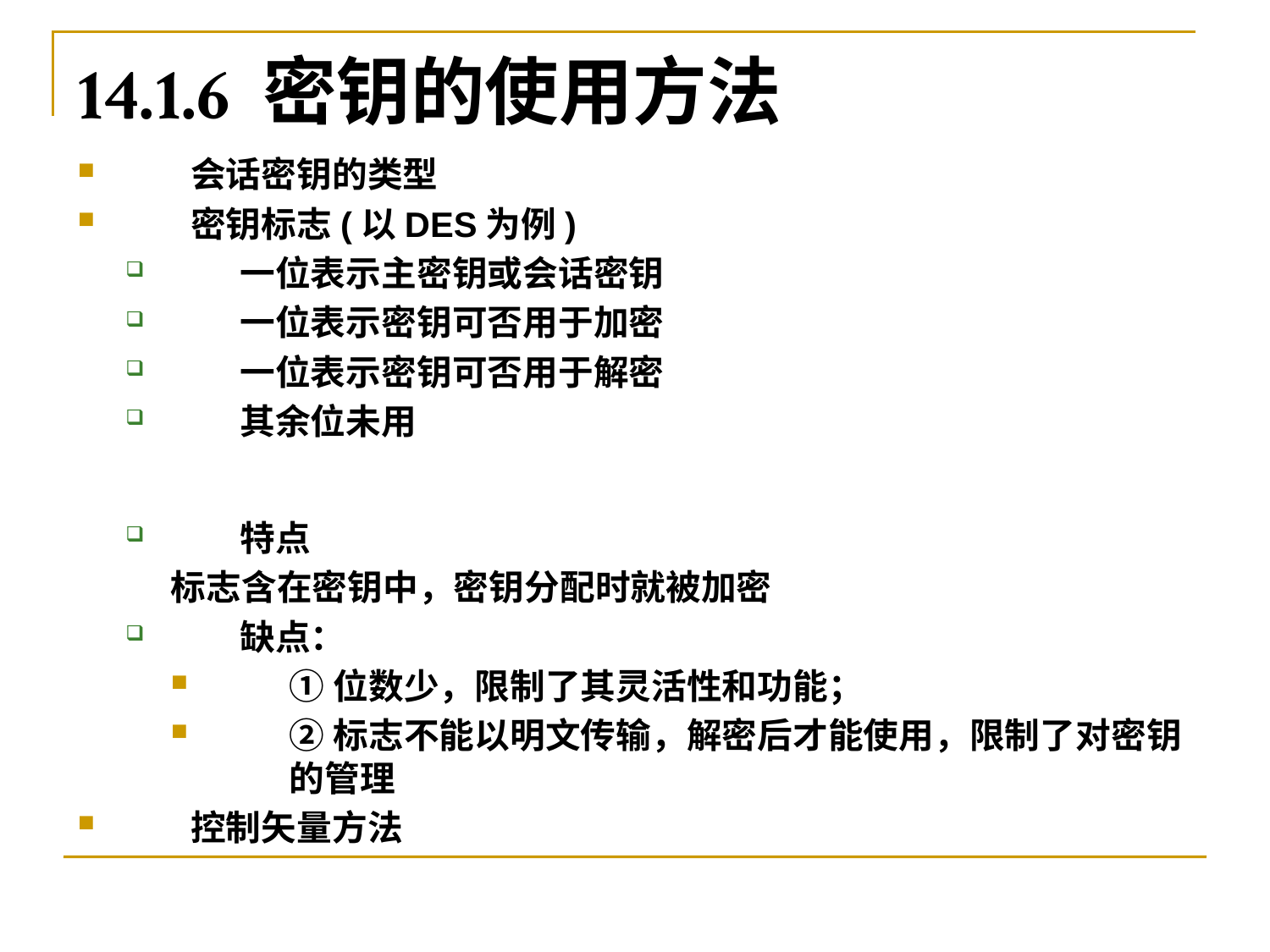

# 14.1.6 密钥的使用方法
会话密钥的类型
密钥标志(以DES为例)
一位表示主密钥或会话密钥
一位表示密钥可否用于加密
一位表示密钥可否用于解密
其余位未用

特点
标志含在密钥中，密钥分配时就被加密
缺点：
①位数少，限制了其灵活性和功能；
②标志不能以明文传输，解密后才能使用，限制了对密钥的管理
控制矢量方法

16